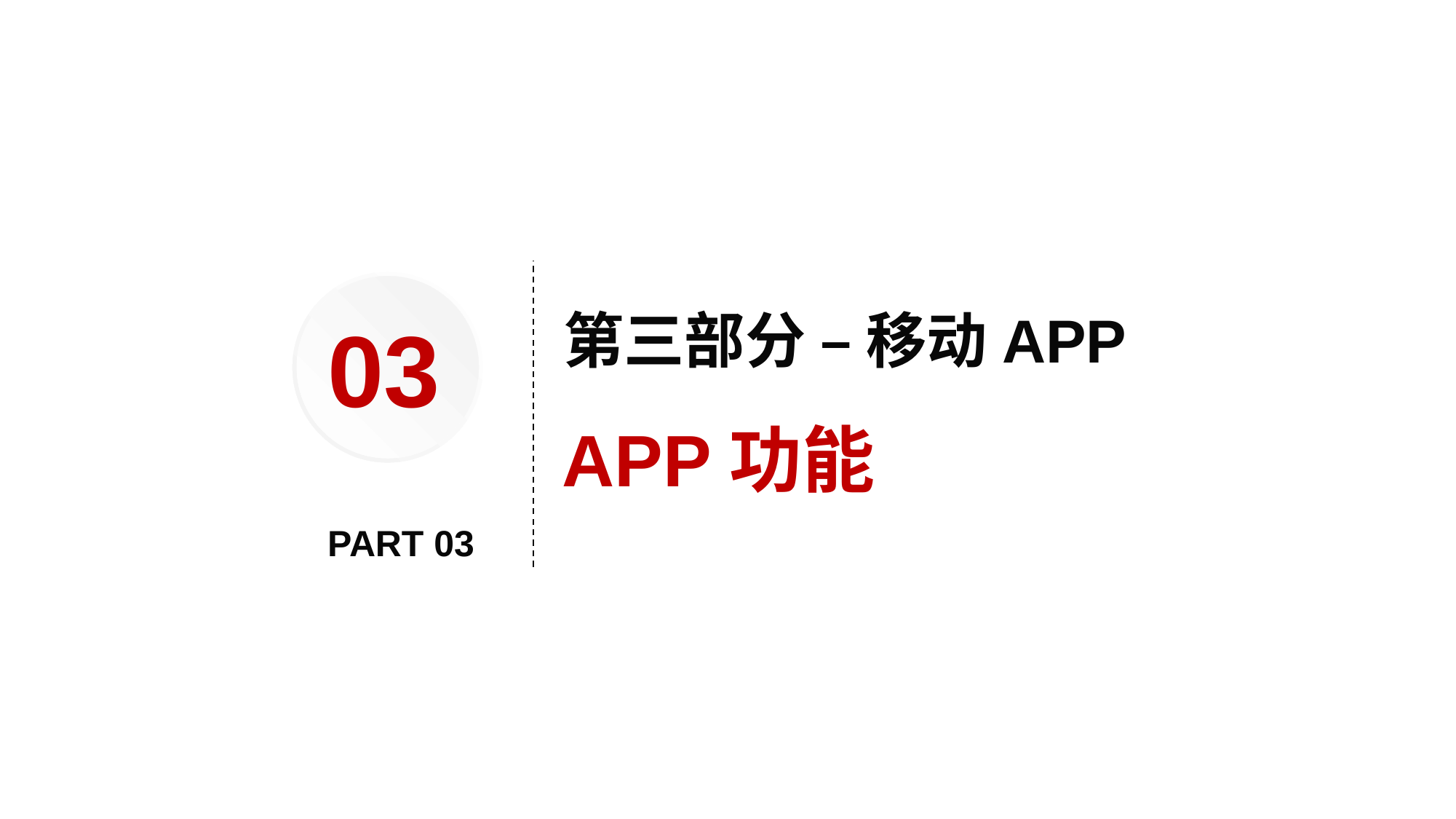

第三部分 – 移动APP
03
APP功能
PART 03